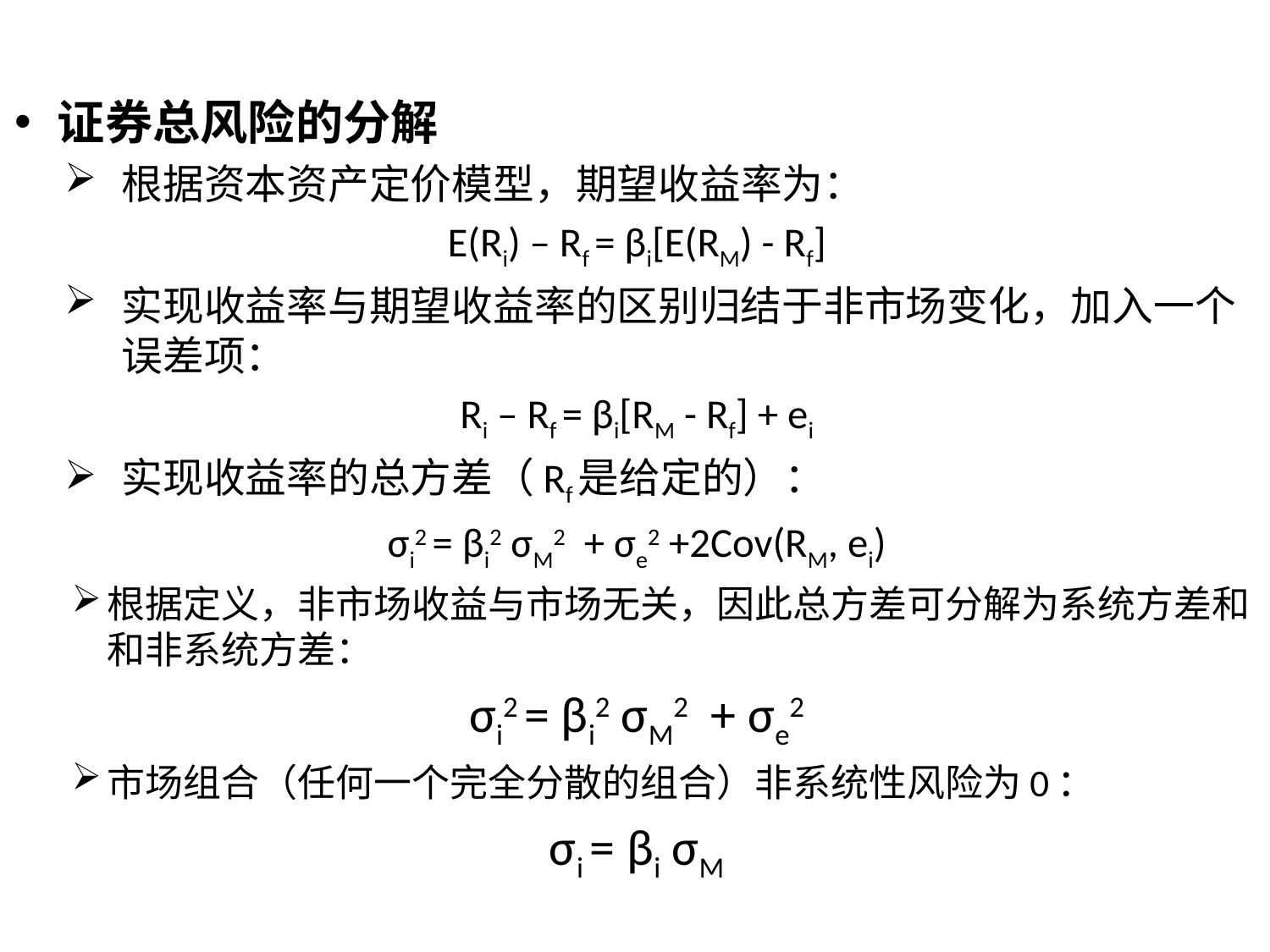

证券总风险的分解
根据资本资产定价模型，期望收益率为：
E(Ri) – Rf = βi[E(RM) - Rf]
实现收益率与期望收益率的区别归结于非市场变化，加入一个误差项：
Ri – Rf = βi[RM - Rf] + ei
实现收益率的总方差（Rf是给定的）：
σi2 = βi2 σM2  + σe2 +2Cov(RM, ei)
根据定义，非市场收益与市场无关，因此总方差可分解为系统方差和和非系统方差：
σi2 = βi2 σM2  + σe2
市场组合（任何一个完全分散的组合）非系统性风险为0：
σi = βi σM